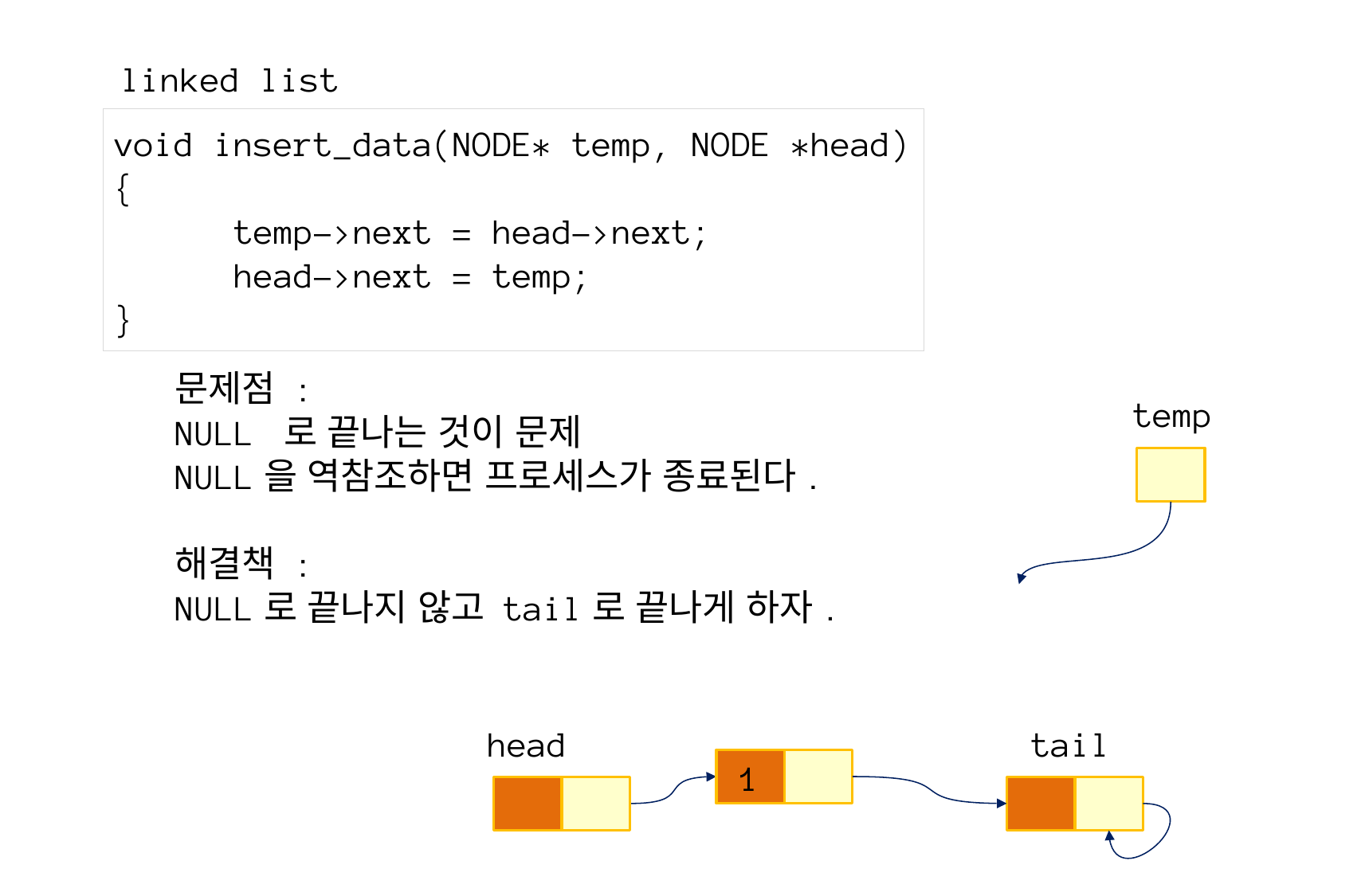

linked list
void insert_data(NODE* temp, NODE *head)
{
	temp->next = head->next;
	head->next = temp;
}
문제점 :
NULL 로 끝나는 것이 문제
NULL을 역참조하면 프로세스가 종료된다.

해결책 :
NULL로 끝나지 않고 tail로 끝나게 하자.
temp

head
tail
1